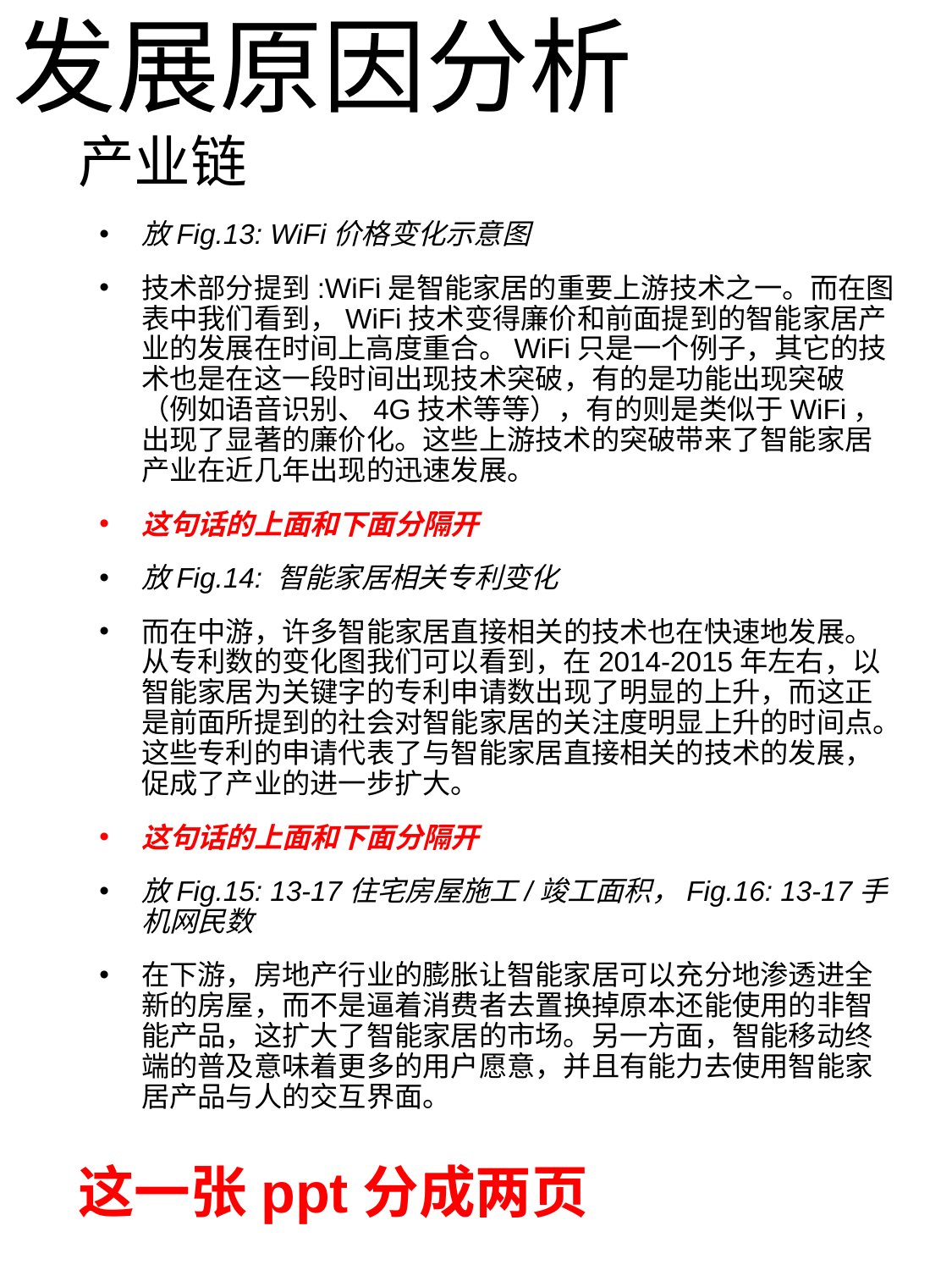

# 发展原因分析
产业链
放Fig.13: WiFi价格变化示意图
技术部分提到:WiFi是智能家居的重要上游技术之一。而在图表中我们看到，WiFi技术变得廉价和前面提到的智能家居产业的发展在时间上高度重合。WiFi只是一个例子，其它的技术也是在这一段时间出现技术突破，有的是功能出现突破（例如语音识别、4G技术等等），有的则是类似于WiFi，出现了显著的廉价化。这些上游技术的突破带来了智能家居产业在近几年出现的迅速发展。
这句话的上面和下面分隔开
放Fig.14: 智能家居相关专利变化
而在中游，许多智能家居直接相关的技术也在快速地发展。从专利数的变化图我们可以看到，在2014-2015年左右，以智能家居为关键字的专利申请数出现了明显的上升，而这正是前面所提到的社会对智能家居的关注度明显上升的时间点。这些专利的申请代表了与智能家居直接相关的技术的发展，促成了产业的进一步扩大。
这句话的上面和下面分隔开
放Fig.15: 13-17住宅房屋施工/竣工面积，Fig.16: 13-17手机网民数
在下游，房地产行业的膨胀让智能家居可以充分地渗透进全新的房屋，而不是逼着消费者去置换掉原本还能使用的非智能产品，这扩大了智能家居的市场。另一方面，智能移动终端的普及意味着更多的用户愿意，并且有能力去使用智能家居产品与人的交互界面。
这一张ppt分成两页